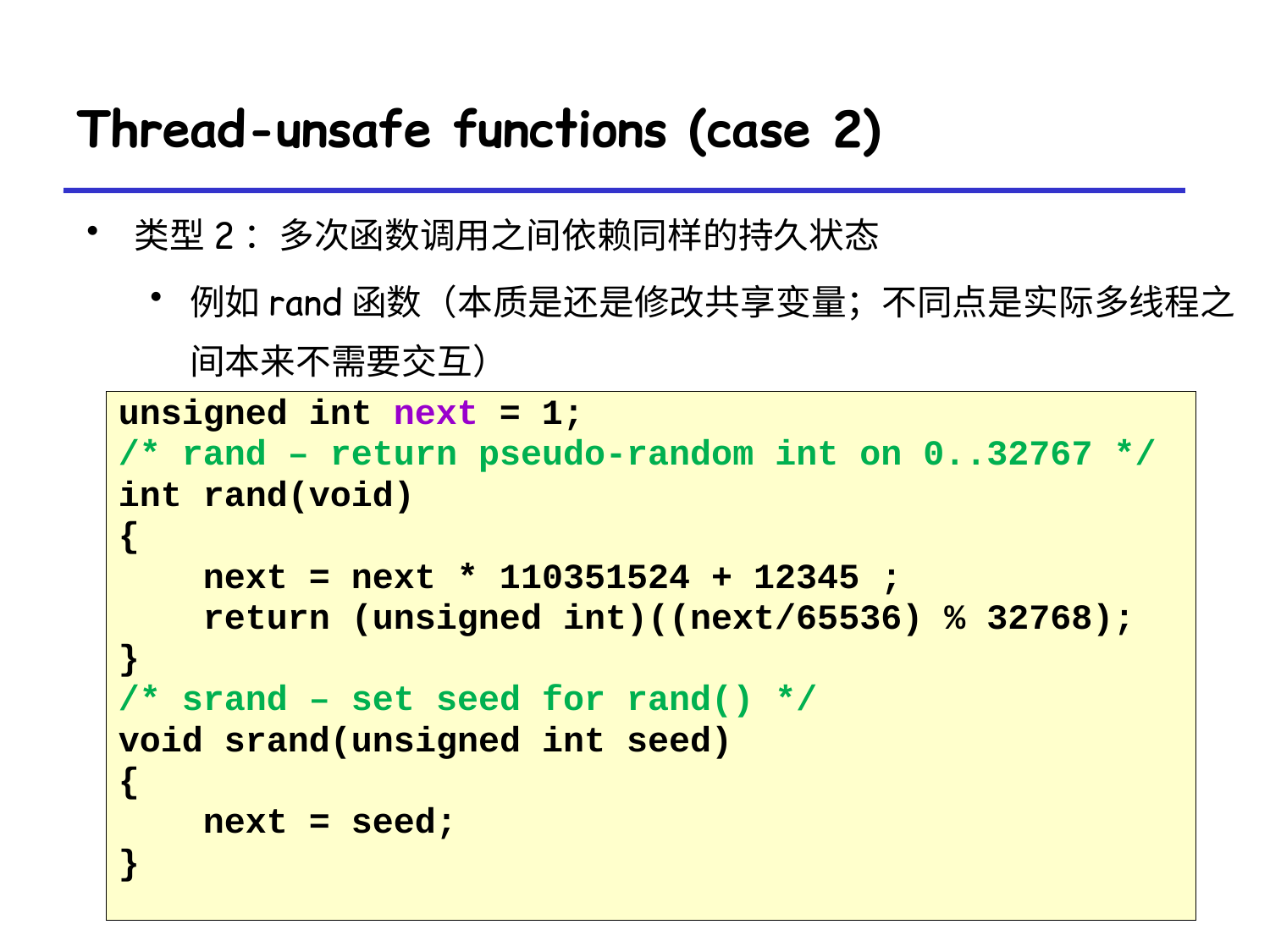

# Thread-unsafe functions (case 2)
类型2：多次函数调用之间依赖同样的持久状态
例如rand函数（本质是还是修改共享变量；不同点是实际多线程之间本来不需要交互）

unsigned int next = 1;
/* rand – return pseudo-random int on 0..32767 */
int rand(void)
{
    next = next * 110351524 + 12345 ;
    return (unsigned int)((next/65536) % 32768);
}
/* srand – set seed for rand() */
void srand(unsigned int seed)
{
    next = seed;
}
64